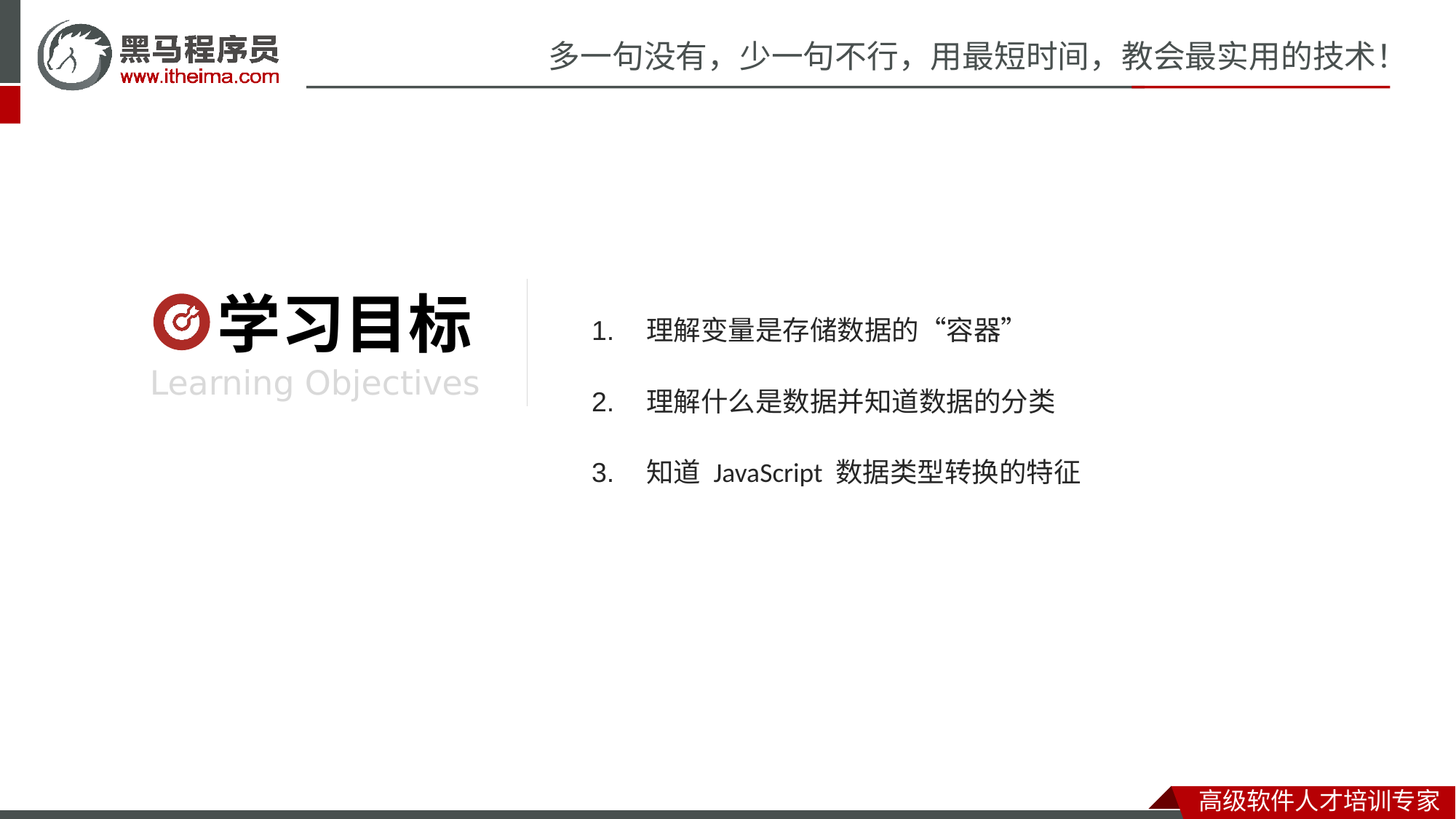

理解变量是存储数据的“容器”
理解什么是数据并知道数据的分类
知道 JavaScript 数据类型转换的特征